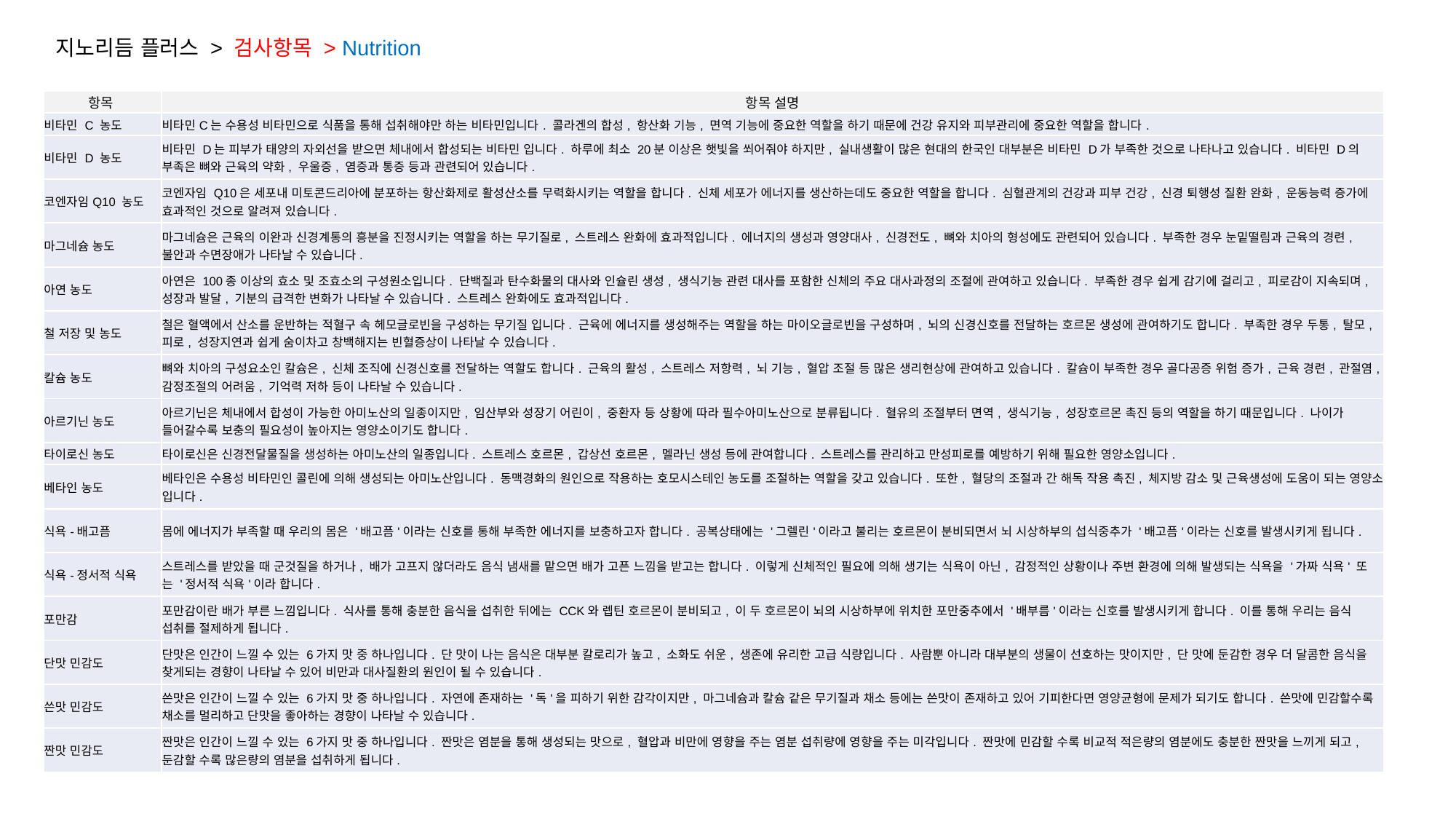

지노리듬 플러스 > 검사항목 > Nutrition
| 항목 | 항목 설명 |
| --- | --- |
| 비타민 C 농도 | 비타민C는 수용성 비타민으로 식품을 통해 섭취해야만 하는 비타민입니다. 콜라겐의 합성, 항산화 기능, 면역 기능에 중요한 역할을 하기 때문에 건강 유지와 피부관리에 중요한 역할을 합니다. |
| 비타민 D 농도 | 비타민 D는 피부가 태양의 자외선을 받으면 체내에서 합성되는 비타민 입니다. 하루에 최소 20분 이상은 햇빛을 쐬어줘야 하지만, 실내생활이 많은 현대의 한국인 대부분은 비타민 D가 부족한 것으로 나타나고 있습니다. 비타민 D의 부족은 뼈와 근육의 약화, 우울증, 염증과 통증 등과 관련되어 있습니다. |
| 코엔자임Q10 농도 | 코엔자임 Q10은 세포내 미토콘드리아에 분포하는 항산화제로 활성산소를 무력화시키는 역할을 합니다. 신체 세포가 에너지를 생산하는데도 중요한 역할을 합니다. 심혈관계의 건강과 피부 건강, 신경 퇴행성 질환 완화, 운동능력 증가에 효과적인 것으로 알려져 있습니다. |
| 마그네슘 농도 | 마그네슘은 근육의 이완과 신경계통의 흥분을 진정시키는 역할을 하는 무기질로, 스트레스 완화에 효과적입니다. 에너지의 생성과 영양대사, 신경전도, 뼈와 치아의 형성에도 관련되어 있습니다. 부족한 경우 눈밑떨림과 근육의 경련, 불안과 수면장애가 나타날 수 있습니다. |
| 아연 농도 | 아연은 100종 이상의 효소 및 조효소의 구성원소입니다. 단백질과 탄수화물의 대사와 인슐린 생성, 생식기능 관련 대사를 포함한 신체의 주요 대사과정의 조절에 관여하고 있습니다. 부족한 경우 쉽게 감기에 걸리고, 피로감이 지속되며, 성장과 발달, 기분의 급격한 변화가 나타날 수 있습니다. 스트레스 완화에도 효과적입니다. |
| 철 저장 및 농도 | 철은 혈액에서 산소를 운반하는 적혈구 속 헤모글로빈을 구성하는 무기질 입니다. 근육에 에너지를 생성해주는 역할을 하는 마이오글로빈을 구성하며, 뇌의 신경신호를 전달하는 호르몬 생성에 관여하기도 합니다. 부족한 경우 두통, 탈모, 피로, 성장지연과 쉽게 숨이차고 창백해지는 빈혈증상이 나타날 수 있습니다. |
| 칼슘 농도 | 뼈와 치아의 구성요소인 칼슘은, 신체 조직에 신경신호를 전달하는 역할도 합니다. 근육의 활성, 스트레스 저항력, 뇌 기능, 혈압 조절 등 많은 생리현상에 관여하고 있습니다. 칼슘이 부족한 경우 골다공증 위험 증가, 근육 경련, 관절염, 감정조절의 어려움, 기억력 저하 등이 나타날 수 있습니다. |
| 아르기닌 농도 | 아르기닌은 체내에서 합성이 가능한 아미노산의 일종이지만, 임산부와 성장기 어린이, 중환자 등 상황에 따라 필수아미노산으로 분류됩니다. 혈유의 조절부터 면역, 생식기능, 성장호르몬 촉진 등의 역할을 하기 때문입니다. 나이가 들어갈수록 보충의 필요성이 높아지는 영양소이기도 합니다. |
| 타이로신 농도 | 타이로신은 신경전달물질을 생성하는 아미노산의 일종입니다. 스트레스 호르몬, 갑상선 호르몬, 멜라닌 생성 등에 관여합니다. 스트레스를 관리하고 만성피로를 예방하기 위해 필요한 영양소입니다. |
| 베타인 농도 | 베타인은 수용성 비타민인 콜린에 의해 생성되는 아미노산입니다. 동맥경화의 원인으로 작용하는 호모시스테인 농도를 조절하는 역할을 갖고 있습니다. 또한, 혈당의 조절과 간 해독 작용 촉진, 체지방 감소 및 근육생성에 도움이 되는 영양소 입니다. |
| 식욕-배고픔 | 몸에 에너지가 부족할 때 우리의 몸은 '배고픔'이라는 신호를 통해 부족한 에너지를 보충하고자 합니다. 공복상태에는 '그렐린'이라고 불리는 호르몬이 분비되면서 뇌 시상하부의 섭식중추가 '배고픔'이라는 신호를 발생시키게 됩니다. |
| 식욕-정서적 식욕 | 스트레스를 받았을 때 군것질을 하거나, 배가 고프지 않더라도 음식 냄새를 맡으면 배가 고픈 느낌을 받고는 합니다. 이렇게 신체적인 필요에 의해 생기는 식욕이 아닌, 감정적인 상황이나 주변 환경에 의해 발생되는 식욕을 '가짜 식욕' 또는 '정서적 식욕'이라 합니다. |
| 포만감 | 포만감이란 배가 부른 느낌입니다. 식사를 통해 충분한 음식을 섭취한 뒤에는 CCK와 렙틴 호르몬이 분비되고, 이 두 호르몬이 뇌의 시상하부에 위치한 포만중추에서 '배부름'이라는 신호를 발생시키게 합니다. 이를 통해 우리는 음식 섭취를 절제하게 됩니다. |
| 단맛 민감도 | 단맛은 인간이 느낄 수 있는 6가지 맛 중 하나입니다. 단 맛이 나는 음식은 대부분 칼로리가 높고, 소화도 쉬운, 생존에 유리한 고급 식량입니다. 사람뿐 아니라 대부분의 생물이 선호하는 맛이지만, 단 맛에 둔감한 경우 더 달콤한 음식을 찾게되는 경향이 나타날 수 있어 비만과 대사질환의 원인이 될 수 있습니다. |
| 쓴맛 민감도 | 쓴맛은 인간이 느낄 수 있는 6가지 맛 중 하나입니다. 자연에 존재하는 '독'을 피하기 위한 감각이지만, 마그네슘과 칼슘 같은 무기질과 채소 등에는 쓴맛이 존재하고 있어 기피한다면 영양균형에 문제가 되기도 합니다. 쓴맛에 민감할수록 채소를 멀리하고 단맛을 좋아하는 경향이 나타날 수 있습니다. |
| 짠맛 민감도 | 짠맛은 인간이 느낄 수 있는 6가지 맛 중 하나입니다. 짠맛은 염분을 통해 생성되는 맛으로, 혈압과 비만에 영향을 주는 염분 섭취량에 영향을 주는 미각입니다. 짠맛에 민감할 수록 비교적 적은량의 염분에도 충분한 짠맛을 느끼게 되고, 둔감할 수록 많은량의 염분을 섭취하게 됩니다. |